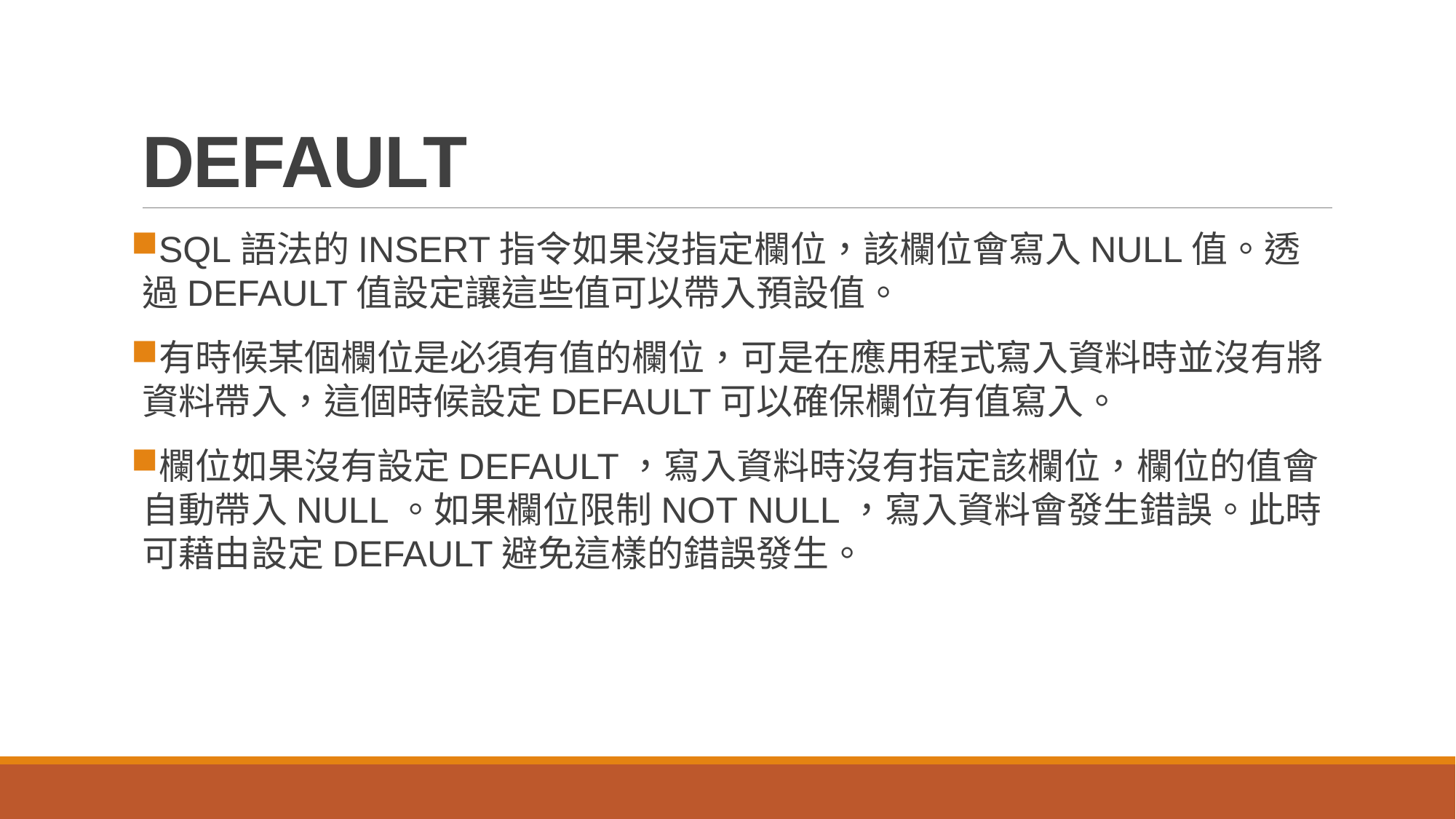

# DEFAULT
SQL語法的INSERT指令如果沒指定欄位，該欄位會寫入NULL值。透過DEFAULT值設定讓這些值可以帶入預設值。
有時候某個欄位是必須有值的欄位，可是在應用程式寫入資料時並沒有將資料帶入，這個時候設定DEFAULT可以確保欄位有值寫入。
欄位如果沒有設定DEFAULT，寫入資料時沒有指定該欄位，欄位的值會自動帶入NULL。如果欄位限制NOT NULL，寫入資料會發生錯誤。此時可藉由設定DEFAULT避免這樣的錯誤發生。